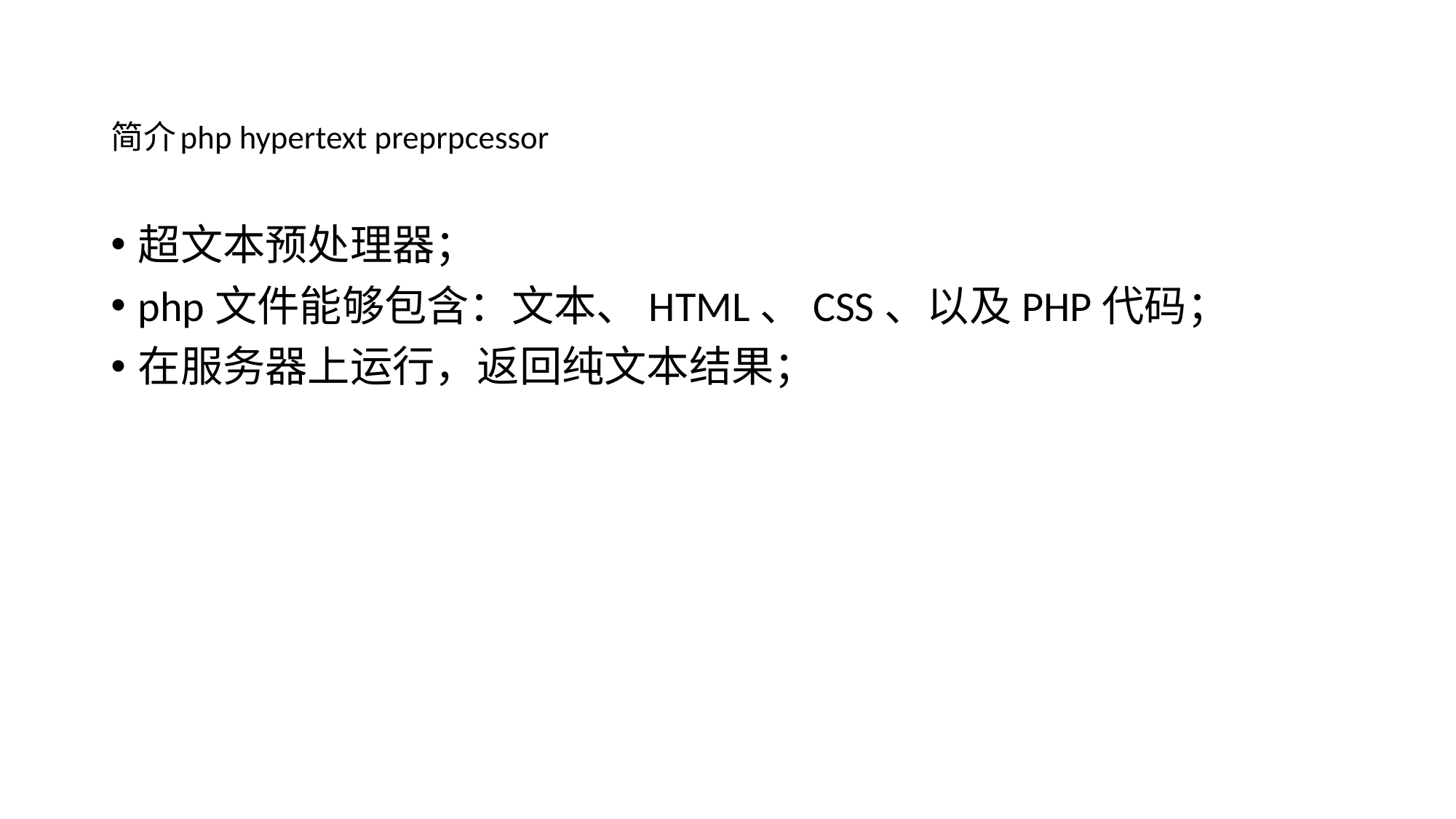

# 简介php hypertext preprpcessor
超文本预处理器；
php文件能够包含：文本、HTML、CSS、以及PHP代码；
在服务器上运行，返回纯文本结果；